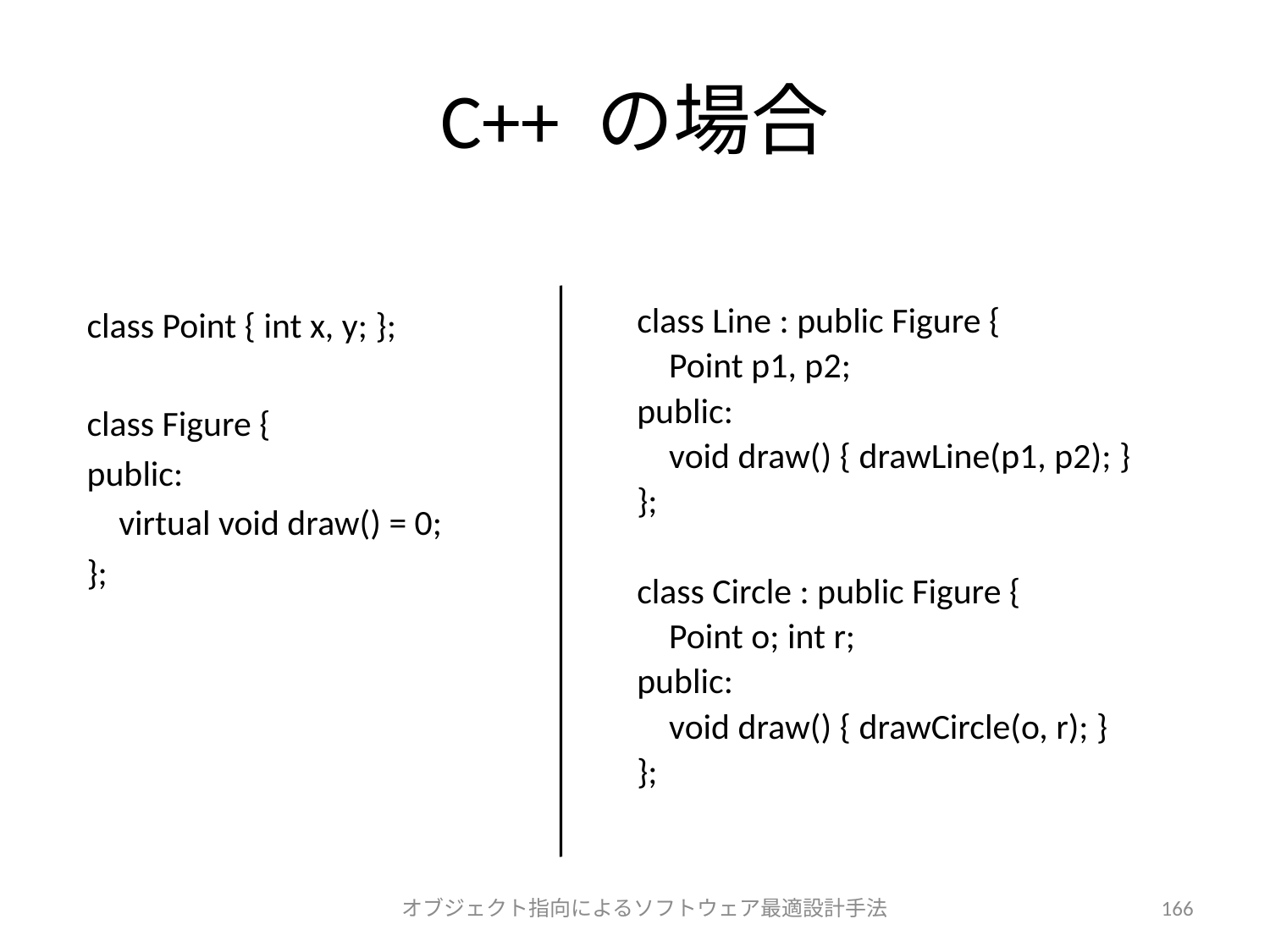

# C++ の場合

class Point { int x, y; };

class Figure {
public:
    virtual void draw() = 0;
};
class Line : public Figure {
    Point p1, p2;
public:
    void draw() { drawLine(p1, p2); }
};

class Circle : public Figure {
    Point o; int r;
public:
    void draw() { drawCircle(o, r); }
};
オブジェクト指向によるソフトウェア最適設計手法
166